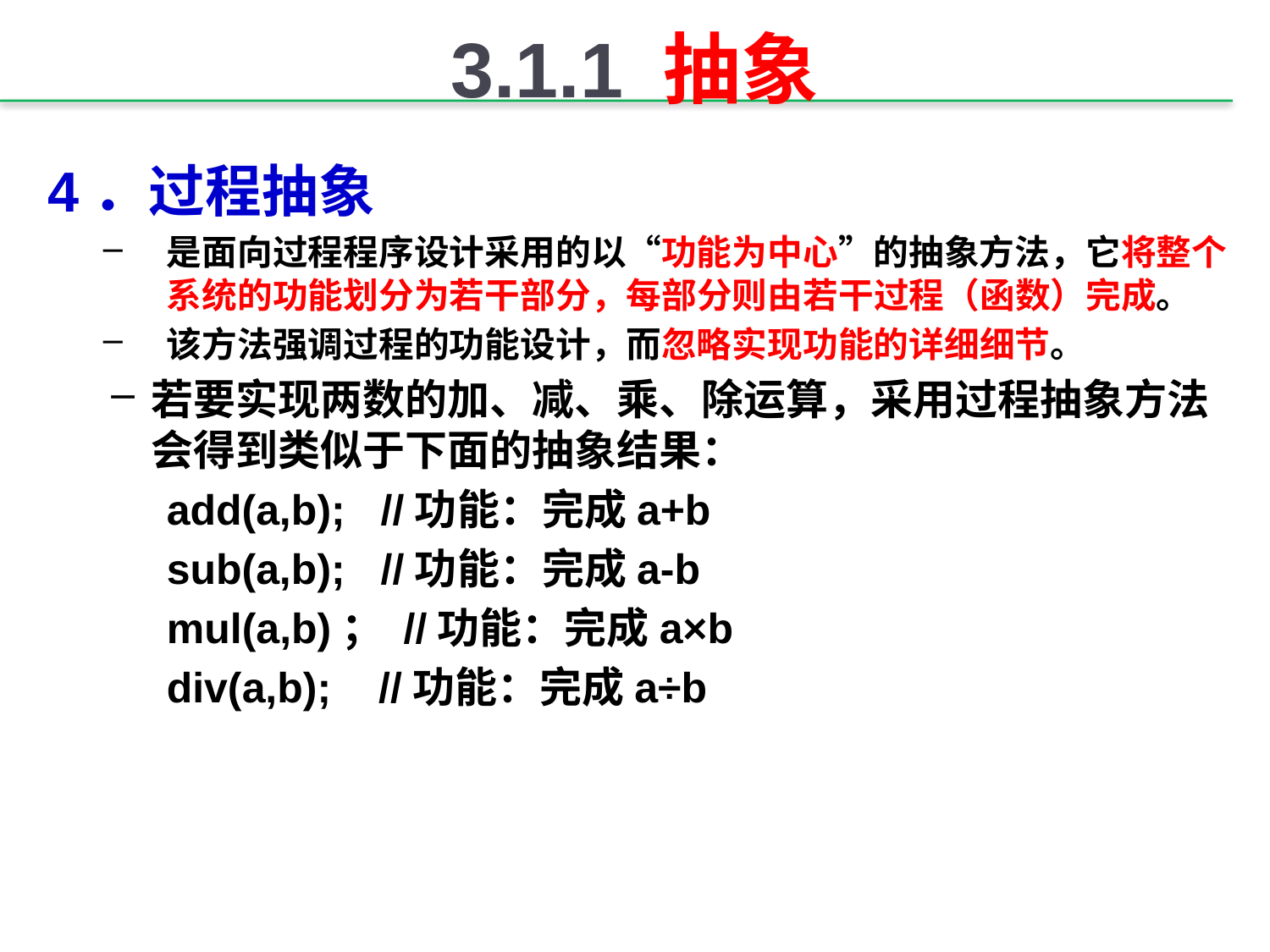

# 3.1.1 抽象
4．过程抽象
是面向过程程序设计采用的以“功能为中心”的抽象方法，它将整个系统的功能划分为若干部分，每部分则由若干过程（函数）完成。
该方法强调过程的功能设计，而忽略实现功能的详细细节。
若要实现两数的加、减、乘、除运算，采用过程抽象方法会得到类似于下面的抽象结果：
add(a,b);   //功能：完成a+b
sub(a,b);   //功能：完成a-b
mul(a,b)； //功能：完成a×b
div(a,b);    //功能：完成a÷b